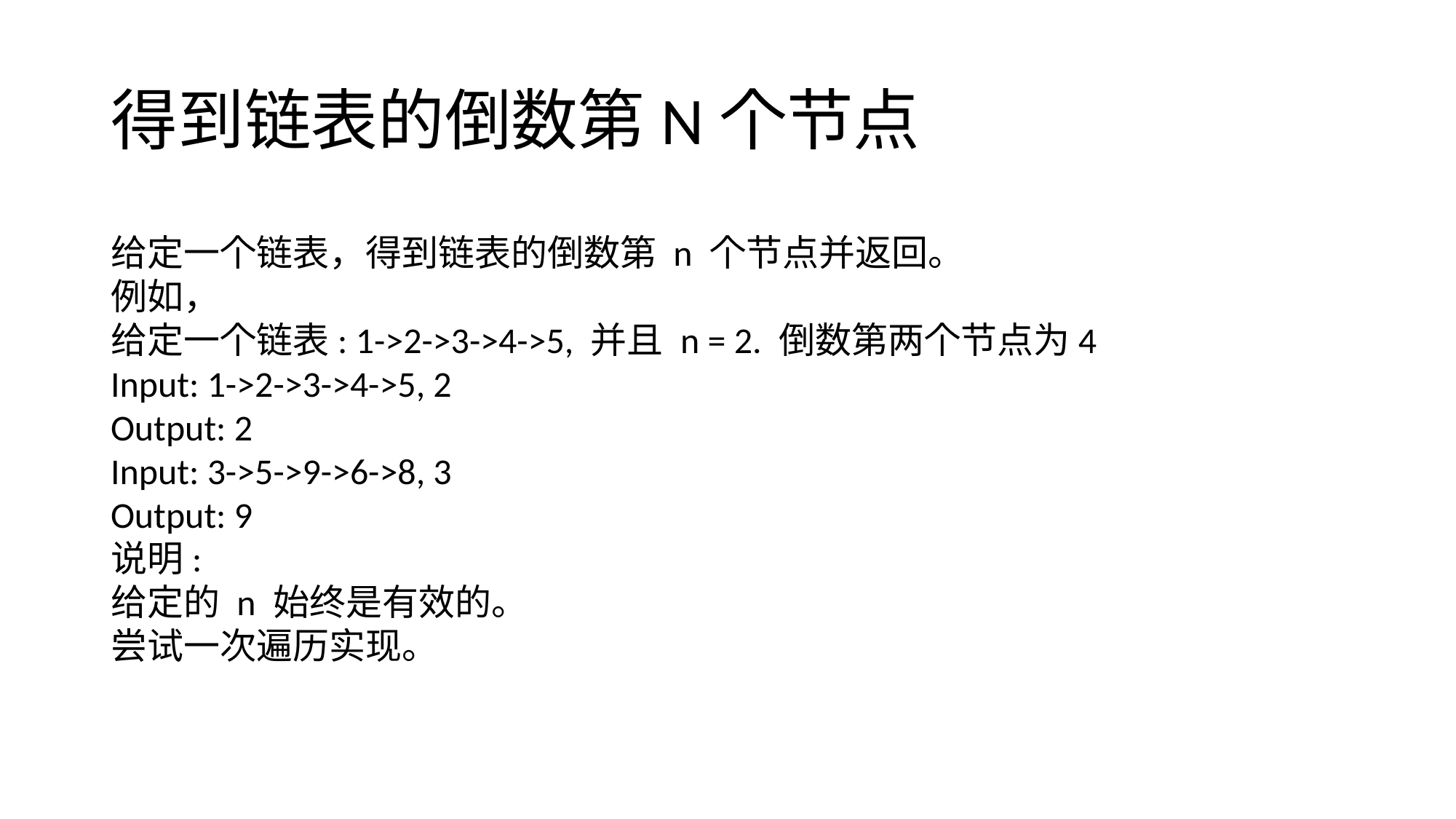

# 得到链表的倒数第N个节点
给定一个链表，得到链表的倒数第 n 个节点并返回。
例如，
给定一个链表: 1->2->3->4->5, 并且 n = 2. 倒数第两个节点为4
Input: 1->2->3->4->5, 2
Output: 2
Input: 3->5->9->6->8, 3
Output: 9
说明:
给定的 n 始终是有效的。
尝试一次遍历实现。